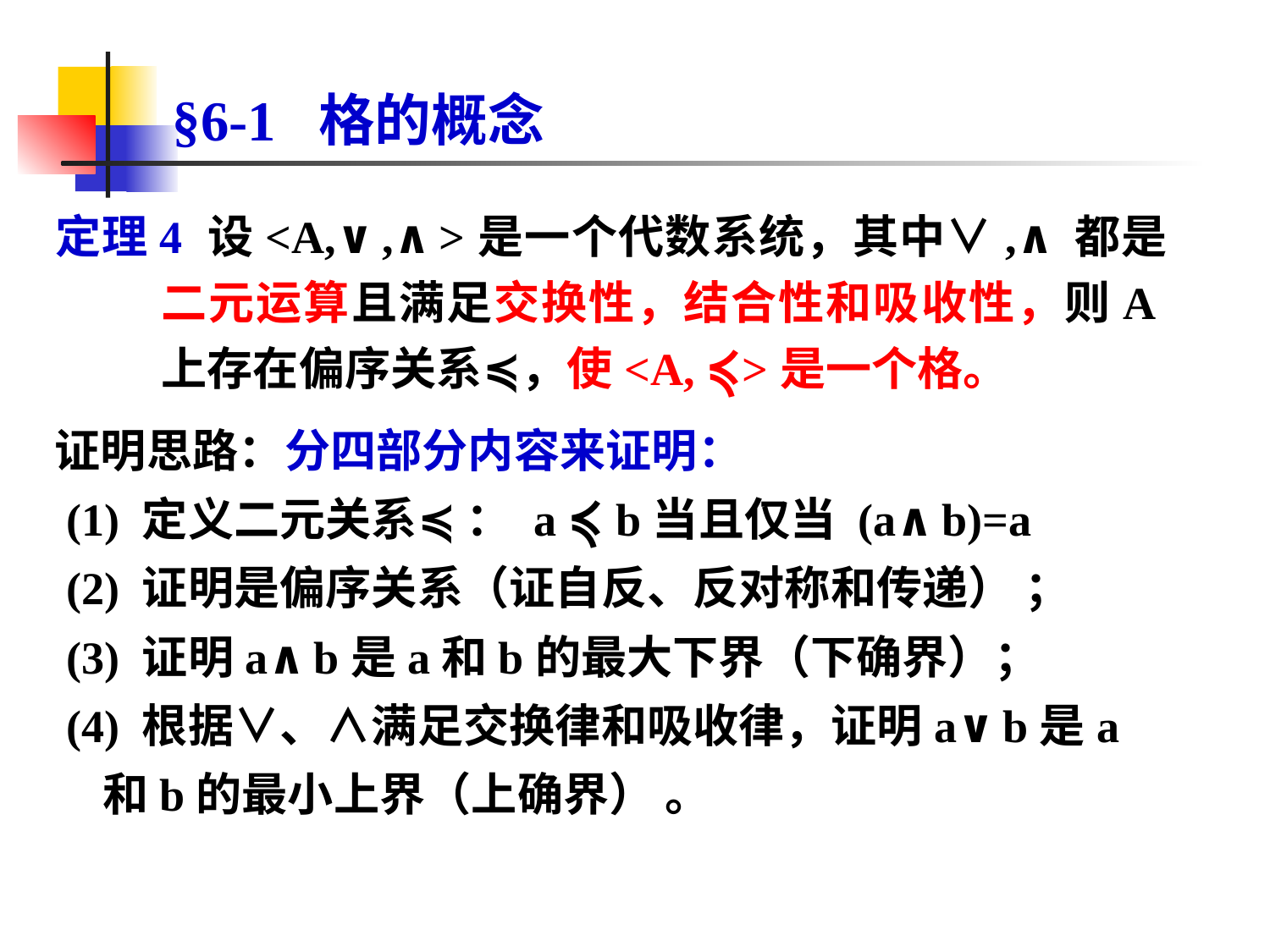

# §6-1  格的概念
定理4 设<A,∨,∧>是一个代数系统，其中∨,∧都是二元运算且满足交换性，结合性和吸收性，则A上存在偏序关系≼，使<A, ≼>是一个格。
证明思路：分四部分内容来证明：
 (1) 定义二元关系≼ ： a ≼ b当且仅当 (a∧b)=a
 (2) 证明是偏序关系（证自反、反对称和传递） ；
 (3) 证明a∧b是a和b的最大下界（下确界）；
 (4) 根据∨、∧满足交换律和吸收律，证明a∨b是a和b的最小上界（上确界） 。
27